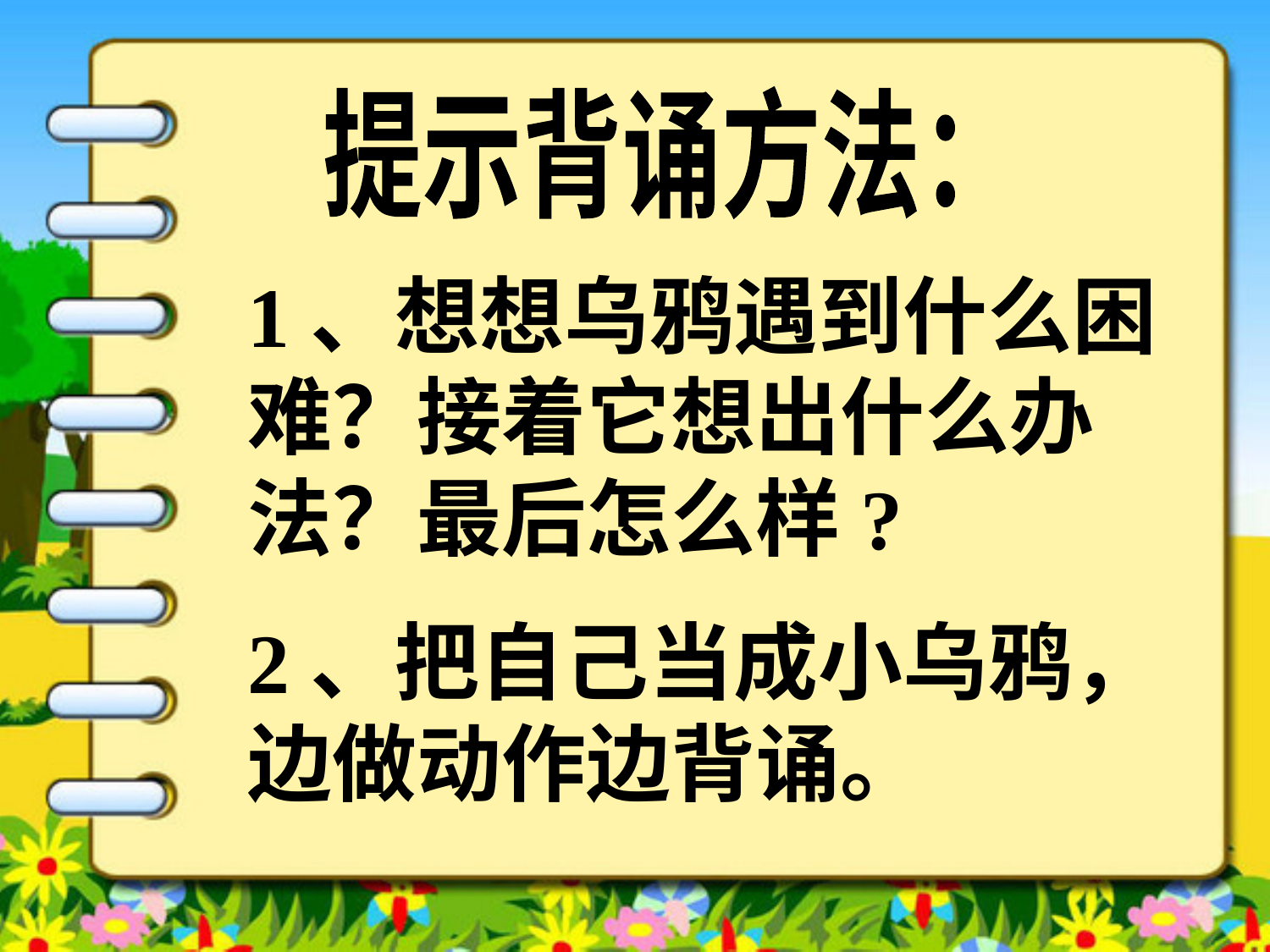

提示背诵方法：
1、想想乌鸦遇到什么困难？接着它想出什么办法？最后怎么样?
2、把自己当成小乌鸦，边做动作边背诵。